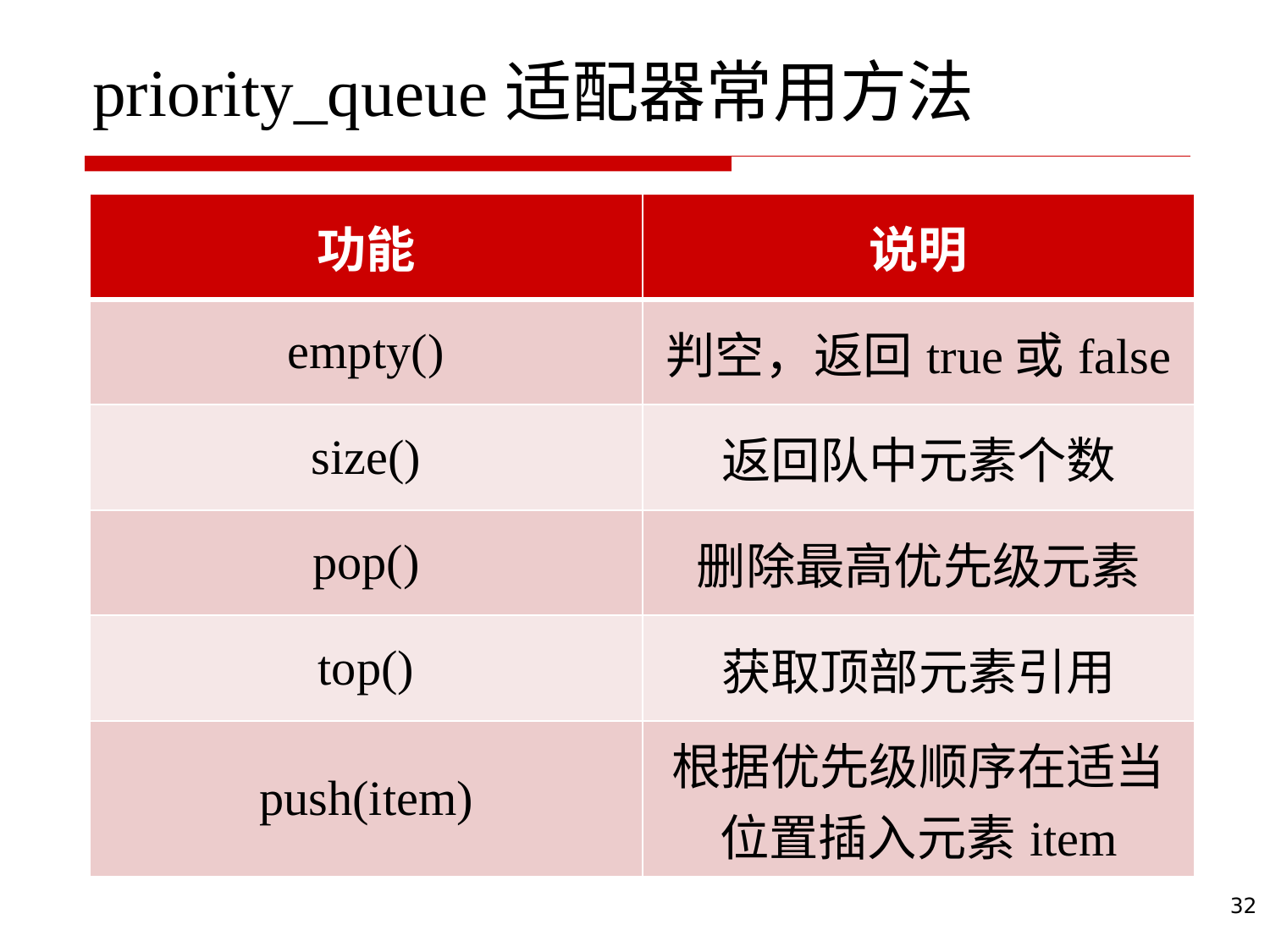

# priority_queue适配器常用方法

| 功能 | 说明 |
| --- | --- |
| empty() | 判空，返回true或false |
| size() | 返回队中元素个数 |
| pop() | 删除最高优先级元素 |
| top() | 获取顶部元素引用 |
| push(item) | 根据优先级顺序在适当位置插入元素item |
32